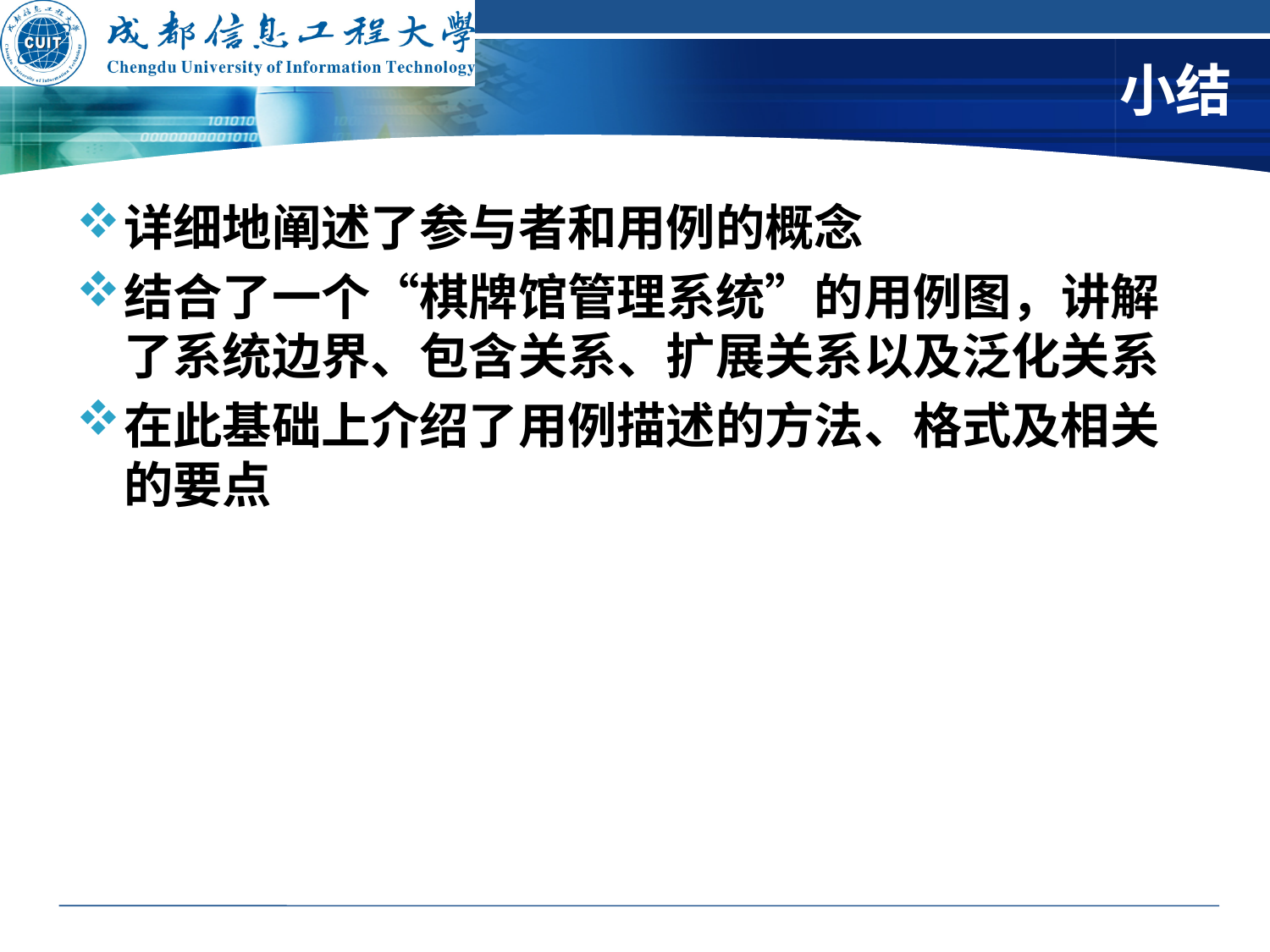

# 小结
详细地阐述了参与者和用例的概念
结合了一个“棋牌馆管理系统”的用例图，讲解了系统边界、包含关系、扩展关系以及泛化关系
在此基础上介绍了用例描述的方法、格式及相关的要点